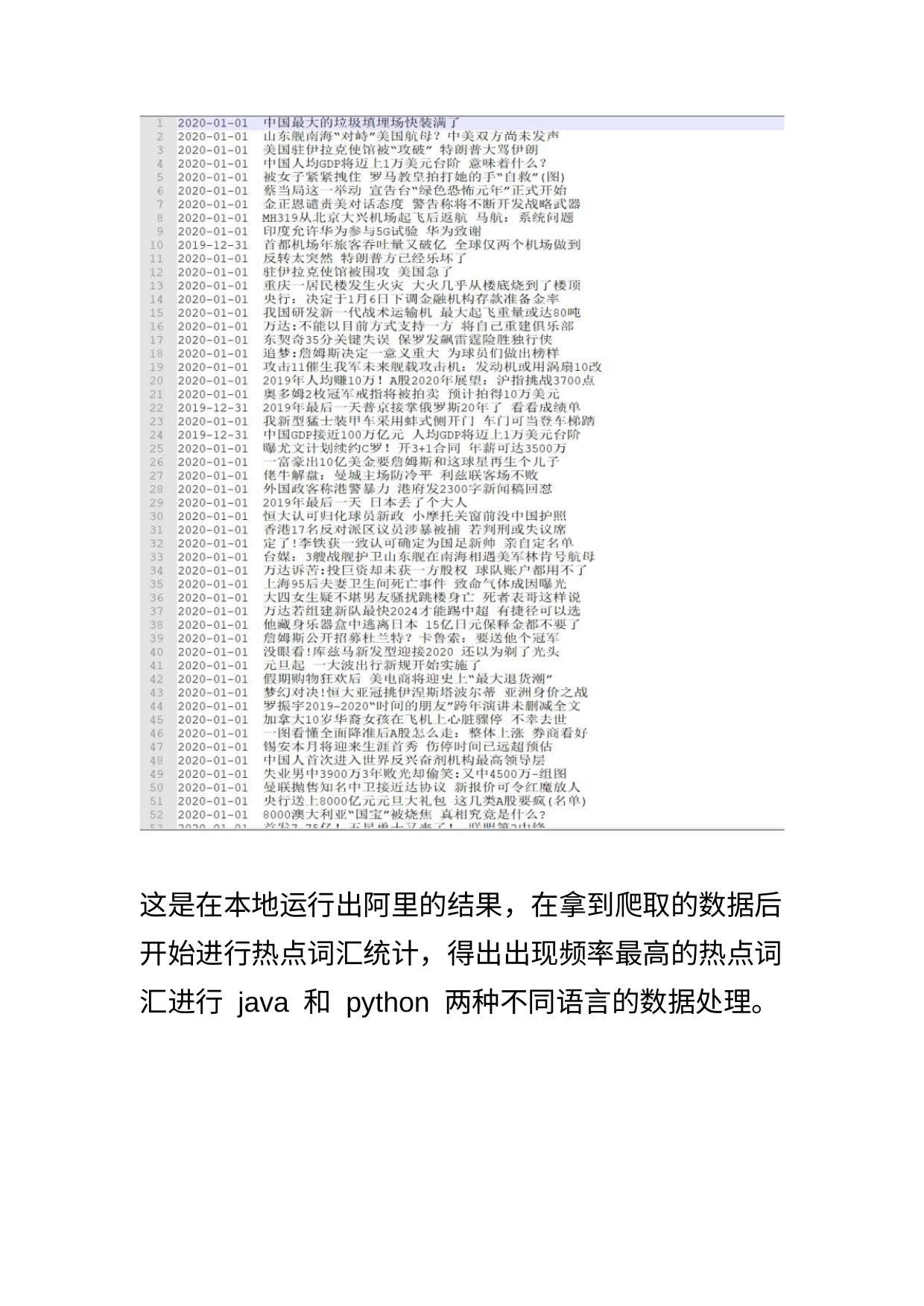

这是在本地运行出阿里的结果，在拿到爬取的数据后
开始进行热点词汇统计，得出出现频率最高的热点词
汇进行 java 和 python 两种不同语言的数据处理。